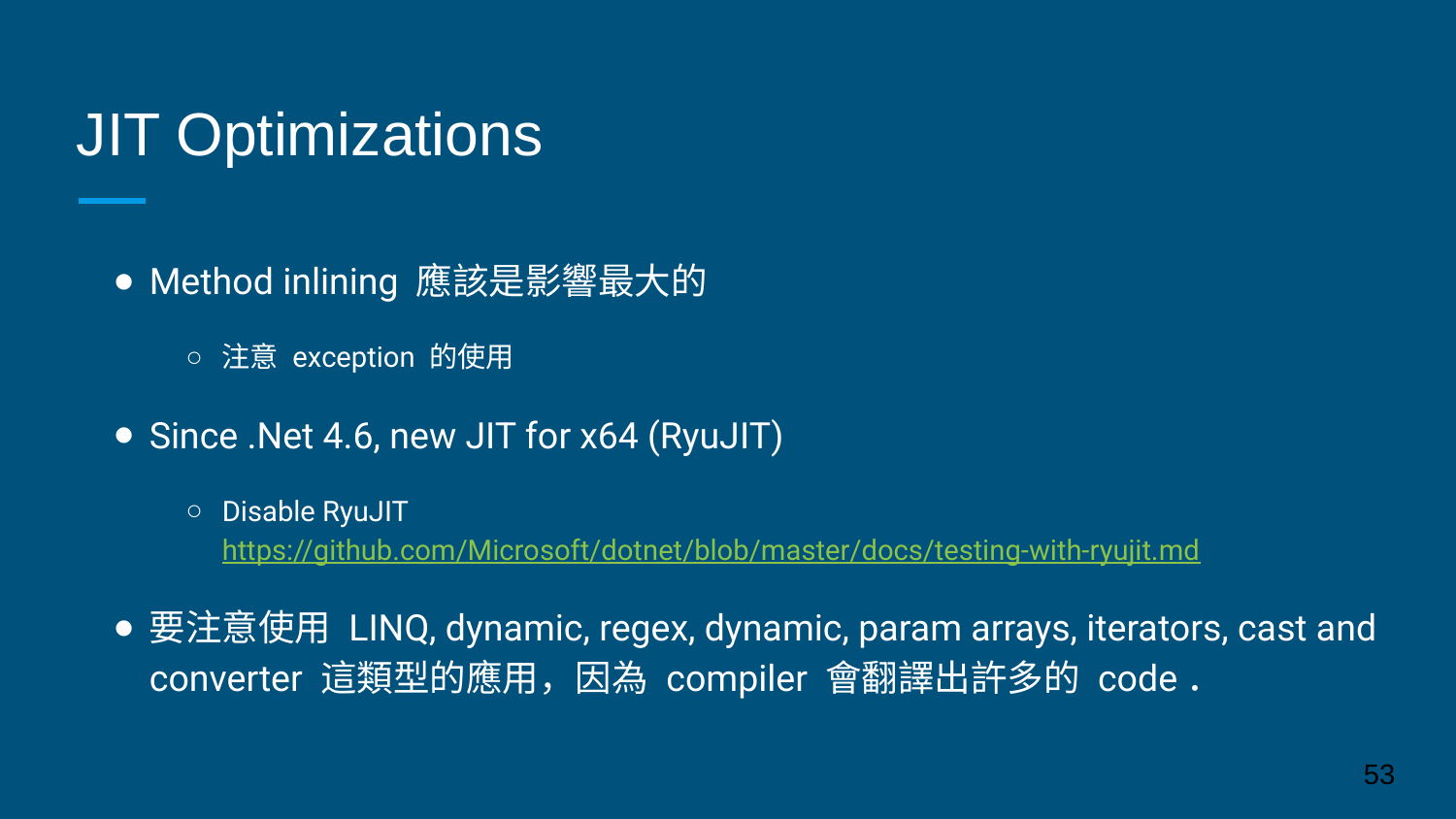

# JIT Optimizations
Method inlining 應該是影響最大的
注意 exception 的使用
Since .Net 4.6, new JIT for x64 (RyuJIT)
Disable RyuJIT https://github.com/Microsoft/dotnet/blob/master/docs/testing-with-ryujit.md
要注意使用 LINQ, dynamic, regex, dynamic, param arrays, iterators, cast and converter 這類型的應用，因為 compiler 會翻譯出許多的 code．
53